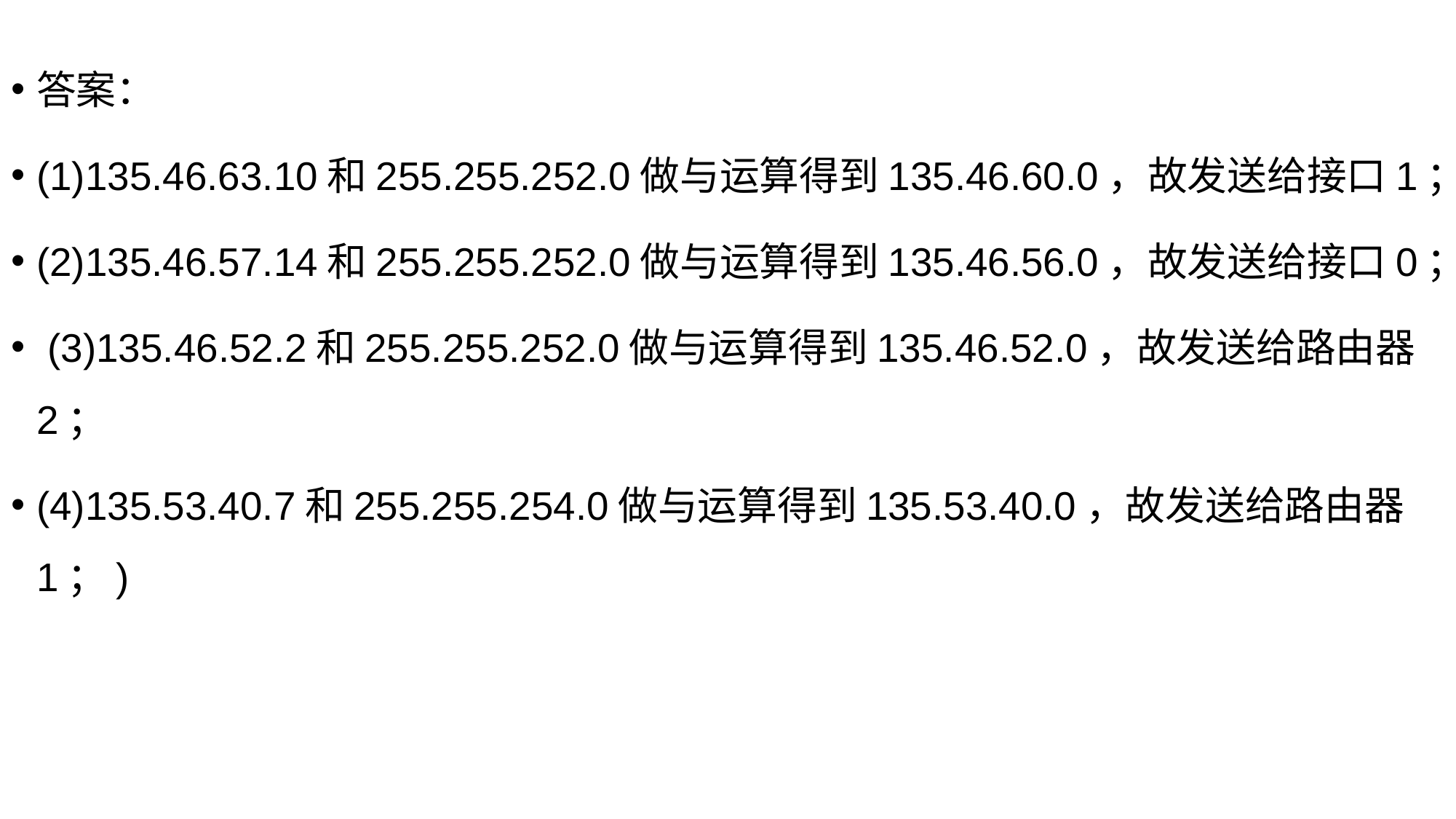

答案：
(1)135.46.63.10和255.255.252.0做与运算得到135.46.60.0，故发送给接口1；
(2)135.46.57.14和255.255.252.0做与运算得到135.46.56.0，故发送给接口0；
 (3)135.46.52.2和255.255.252.0做与运算得到135.46.52.0，故发送给路由器2；
(4)135.53.40.7和255.255.254.0做与运算得到135.53.40.0，故发送给路由器1；)